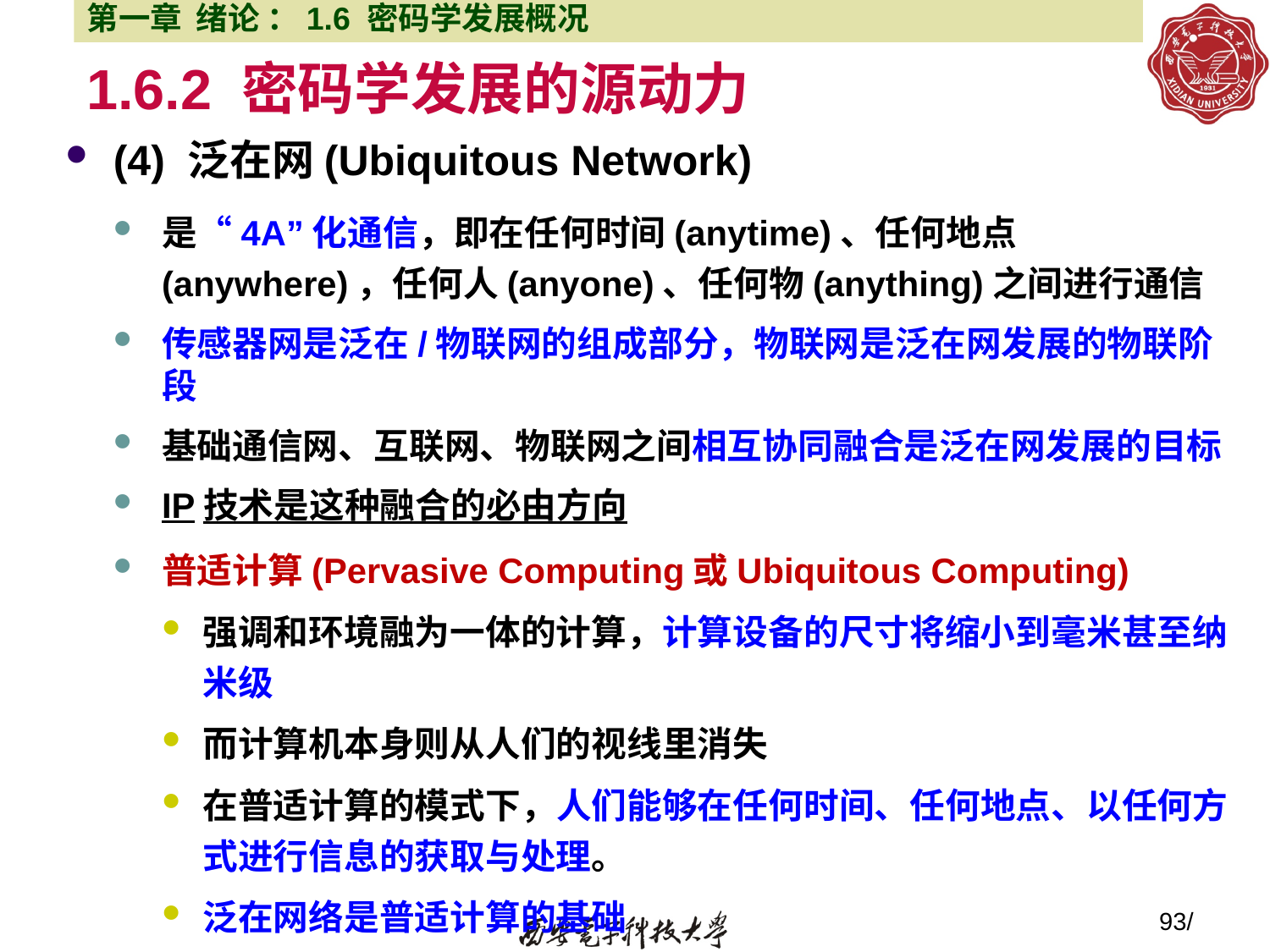

第一章  绪论 ：1.6 密码学发展概况
# 1.6.2 密码学发展的源动力
(4) 泛在网(Ubiquitous Network)
是“4A”化通信，即在任何时间(anytime)、任何地点(anywhere)，任何人(anyone)、任何物(anything)之间进行通信
传感器网是泛在/物联网的组成部分，物联网是泛在网发展的物联阶段
基础通信网、互联网、物联网之间相互协同融合是泛在网发展的目标
IP技术是这种融合的必由方向
普适计算(Pervasive Computing或Ubiquitous Computing)
强调和环境融为一体的计算，计算设备的尺寸将缩小到毫米甚至纳米级
而计算机本身则从人们的视线里消失
在普适计算的模式下，人们能够在任何时间、任何地点、以任何方式进行信息的获取与处理。
泛在网络是普适计算的基础
93/